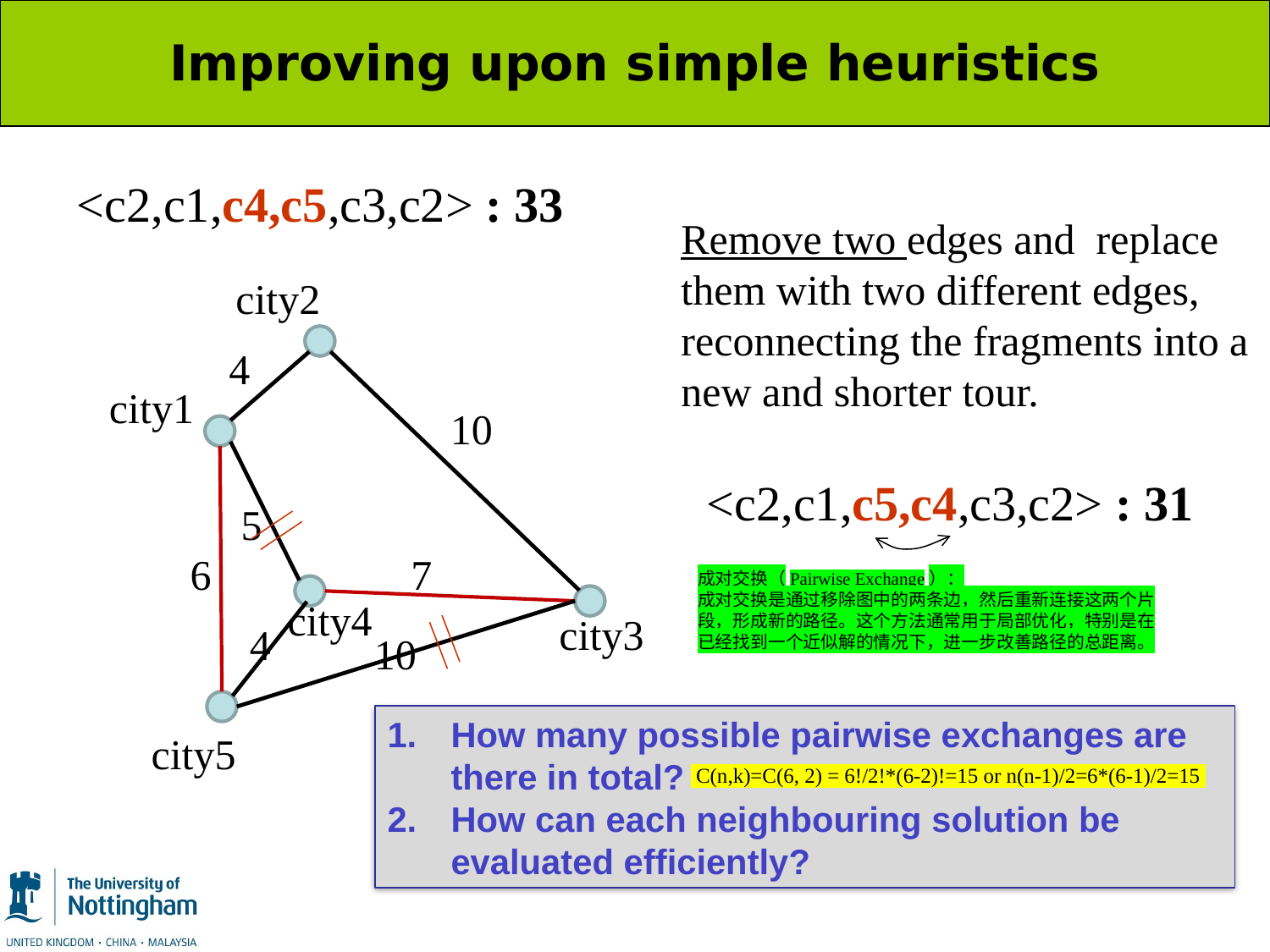

# Improving upon simple heuristics
 <c2,c1,c4,c5,c3,c2> : 33
Remove two edges and  replace them with two different edges, reconnecting the fragments into a new and shorter tour.
city2

4
city1
10

 <c2,c1,c5,c4,c3,c2> : 31
5

6
7
成对交换（Pairwise Exchange）：
成对交换是通过移除图中的两条边，然后重新连接这两个片段，形成新的路径。这个方法通常用于局部优化，特别是在已经找到一个近似解的情况下，进一步改善路径的总距离。

city4
city3
4
10

How many possible pairwise exchanges are there in total?
How can each neighbouring solution be evaluated efficiently?
city5
 C(n,k)=C(6, 2) = 6!/2!*(6-2)!=15 or n(n-1)/2=6*(6-1)/2=15